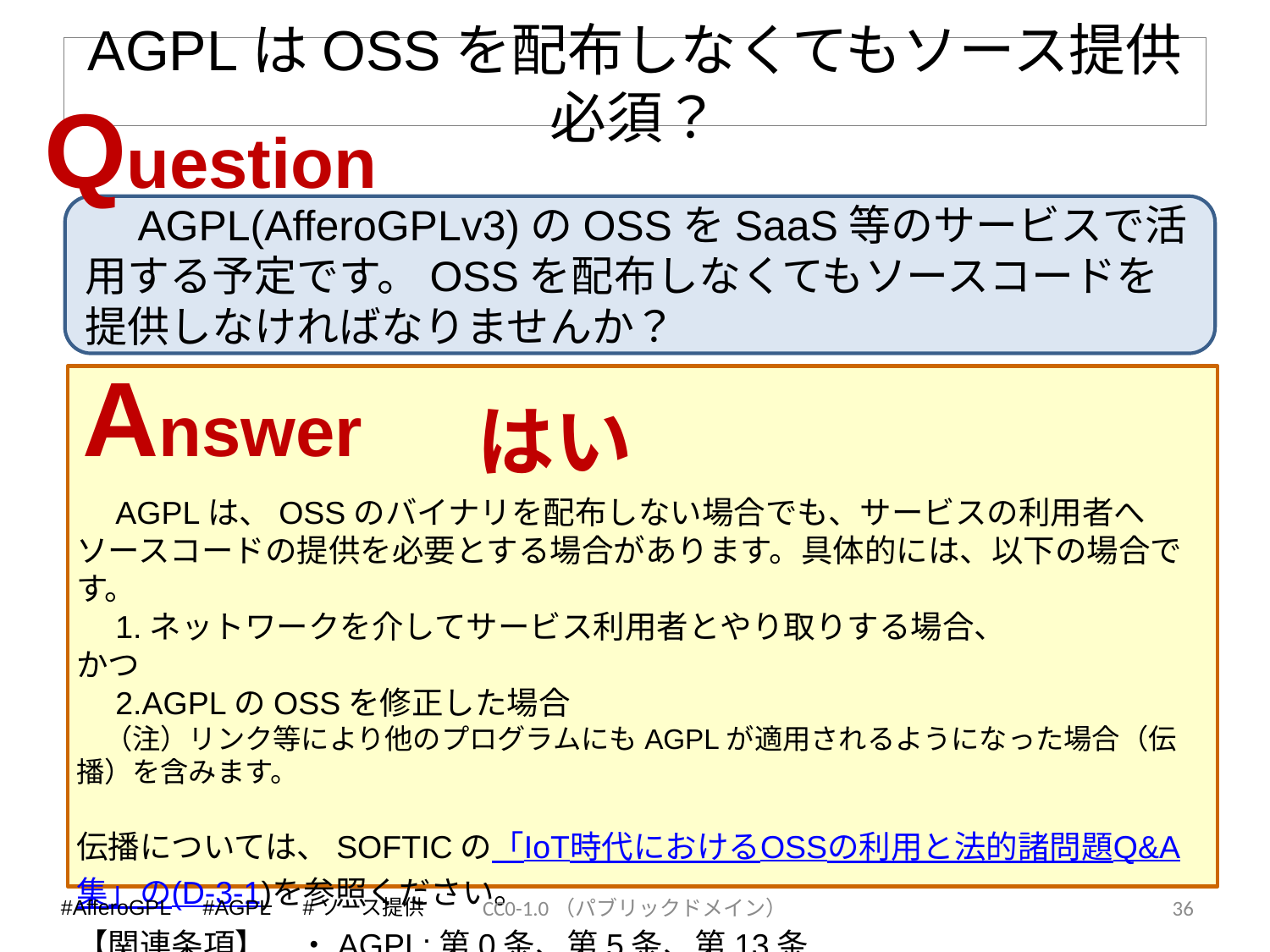

# AGPLはOSSを配布しなくてもソース提供必須？
Question
　AGPL(AfferoGPLv3)のOSSをSaaS等のサービスで活用する予定です。OSSを配布しなくてもソースコードを提供しなければなりませんか？
Answer

はい
　AGPLは、OSSのバイナリを配布しない場合でも、サービスの利用者へソースコードの提供を必要とする場合があります。具体的には、以下の場合です。
　1.ネットワークを介してサービス利用者とやり取りする場合、
かつ
　2.AGPLのOSSを修正した場合
　（注）リンク等により他のプログラムにもAGPLが適用されるようになった場合（伝播）を含みます。
伝播については、SOFTICの「IoT時代におけるOSSの利用と法的諸問題Q&A集」の(D-3-1)を参照ください。
【関連条項】　・AGPL:第0条、第5条、第13条
CC0-1.0（パブリックドメイン）
36
#AfferoGPL　#AGPL　#ソース提供